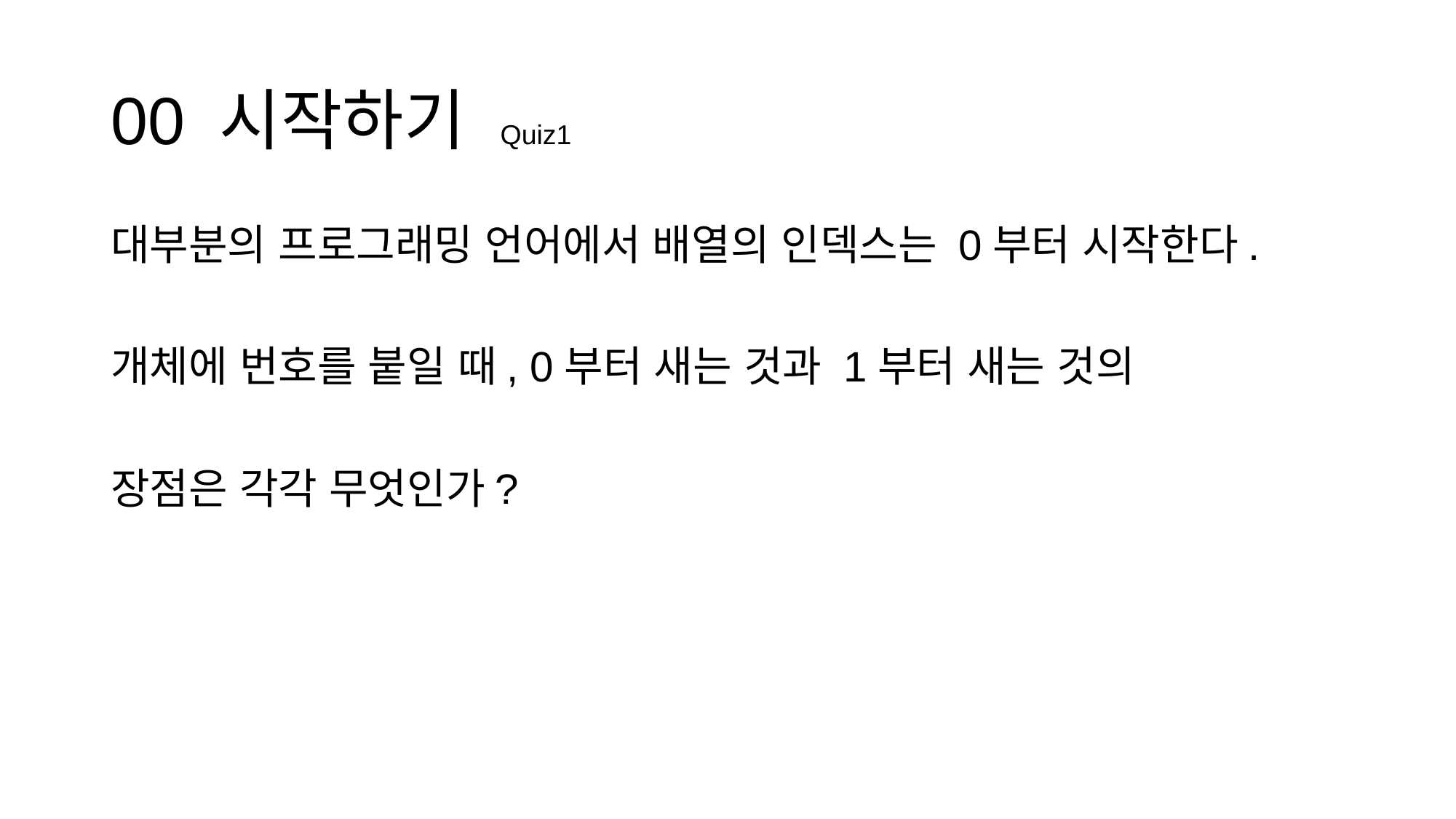

# 00 시작하기 Quiz1
대부분의 프로그래밍 언어에서 배열의 인덱스는 0부터 시작한다.

개체에 번호를 붙일 때, 0부터 새는 것과 1부터 새는 것의

장점은 각각 무엇인가?